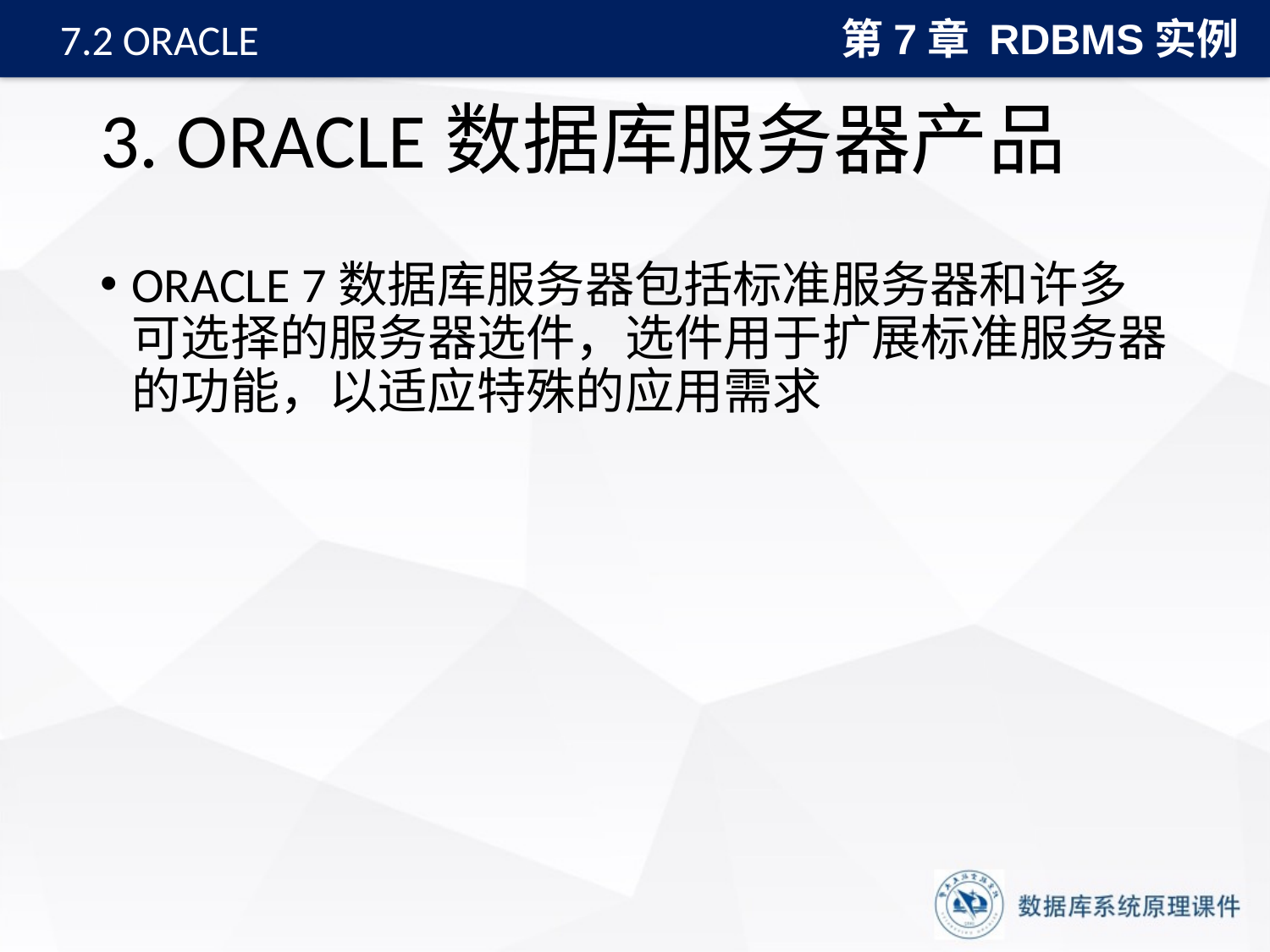

第7章 RDBMS实例
7.2 ORACLE
# 3. ORACLE数据库服务器产品
ORACLE 7数据库服务器包括标准服务器和许多可选择的服务器选件，选件用于扩展标准服务器的功能，以适应特殊的应用需求